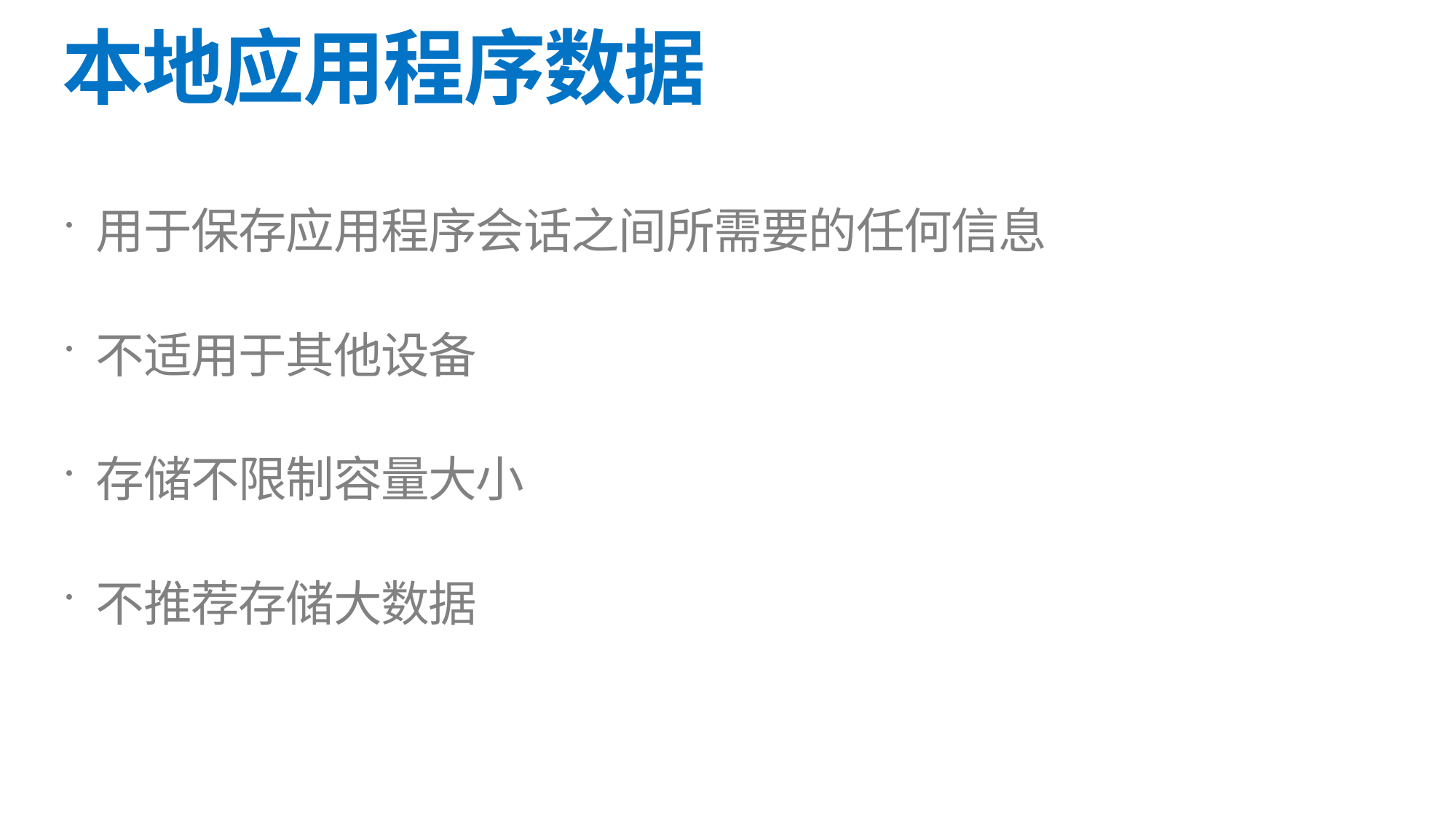

# 本地应用程序数据
用于保存应用程序会话之间所需要的任何信息

不适用于其他设备

存储不限制容量大小

不推荐存储大数据